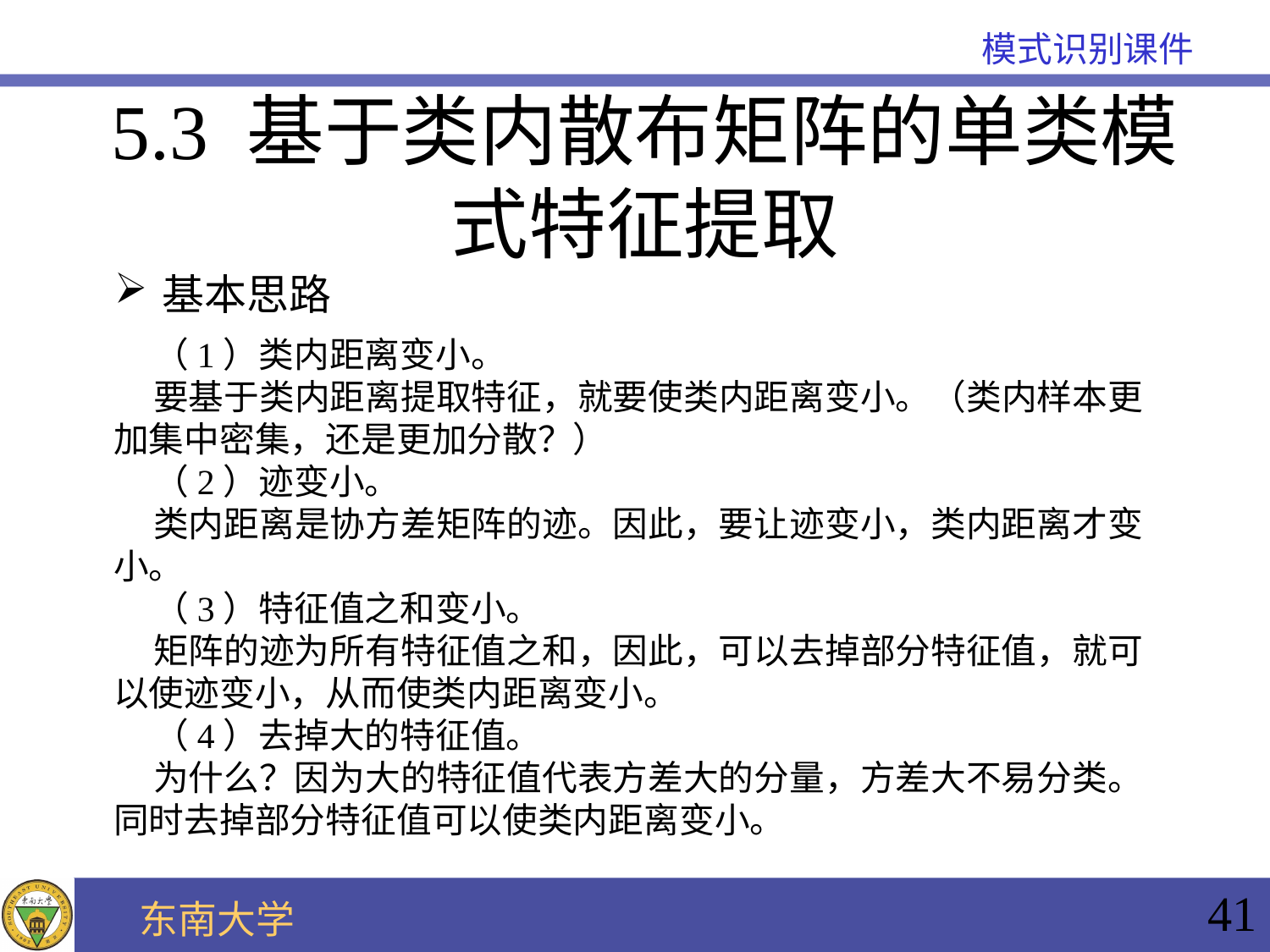

# 5.3 基于类内散布矩阵的单类模式特征提取
基本思路
    （1）类内距离变小。
    要基于类内距离提取特征，就要使类内距离变小。（类内样本更加集中密集，还是更加分散？）
    （2）迹变小。
    类内距离是协方差矩阵的迹。因此，要让迹变小，类内距离才变小。
    （3）特征值之和变小。
    矩阵的迹为所有特征值之和，因此，可以去掉部分特征值，就可以使迹变小，从而使类内距离变小。
    （4）去掉大的特征值。
    为什么？因为大的特征值代表方差大的分量，方差大不易分类。同时去掉部分特征值可以使类内距离变小。
41